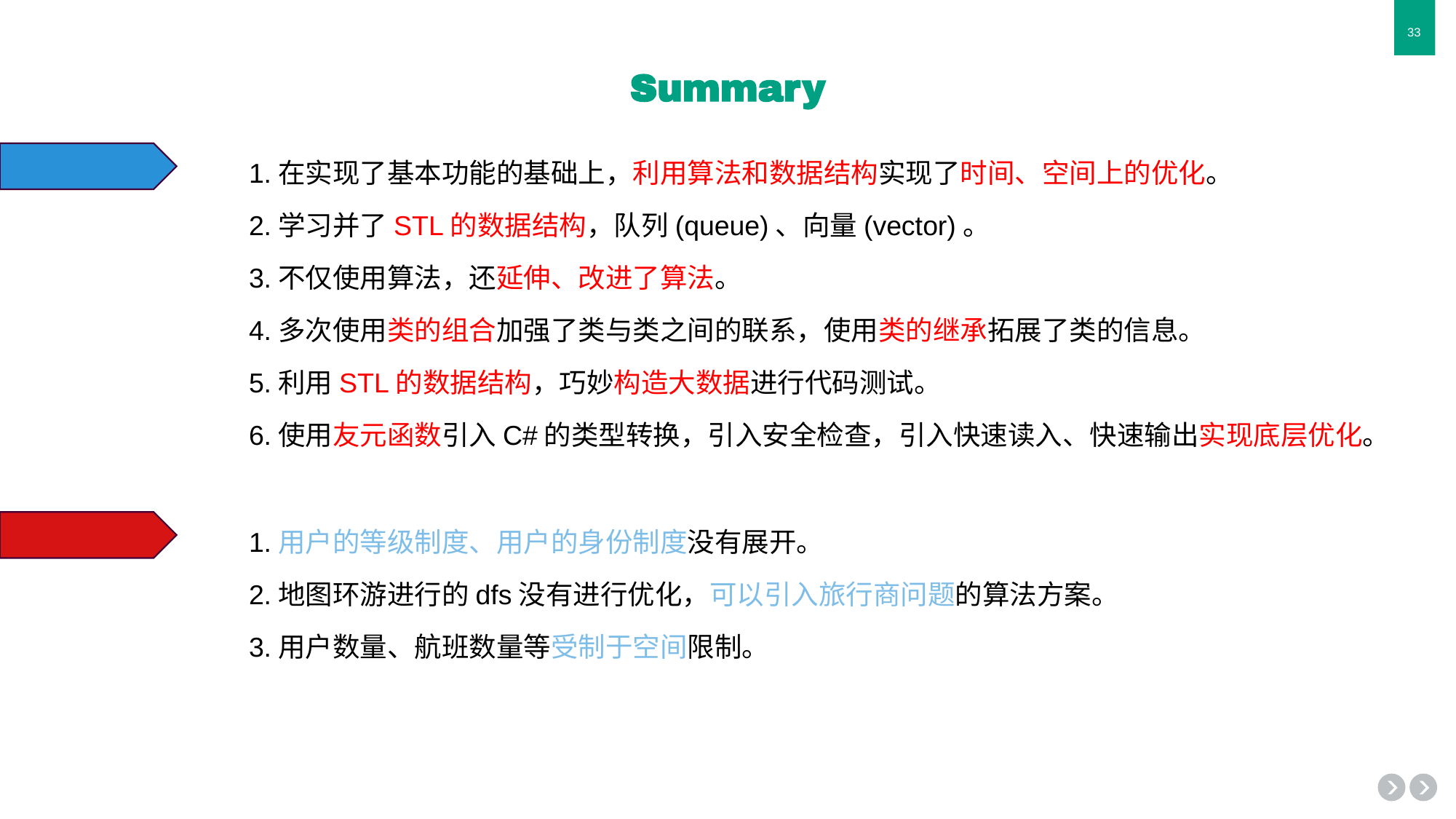

# Summary
1.在实现了基本功能的基础上，利用算法和数据结构实现了时间、空间上的优化。
2.学习并了STL的数据结构，队列(queue)、向量(vector)。
3.不仅使用算法，还延伸、改进了算法。
4.多次使用类的组合加强了类与类之间的联系，使用类的继承拓展了类的信息。
5.利用STL的数据结构，巧妙构造大数据进行代码测试。
6.使用友元函数引入C#的类型转换，引入安全检查，引入快速读入、快速输出实现底层优化。

1.用户的等级制度、用户的身份制度没有展开。
2.地图环游进行的dfs没有进行优化，可以引入旅行商问题的算法方案。
3.用户数量、航班数量等受制于空间限制。